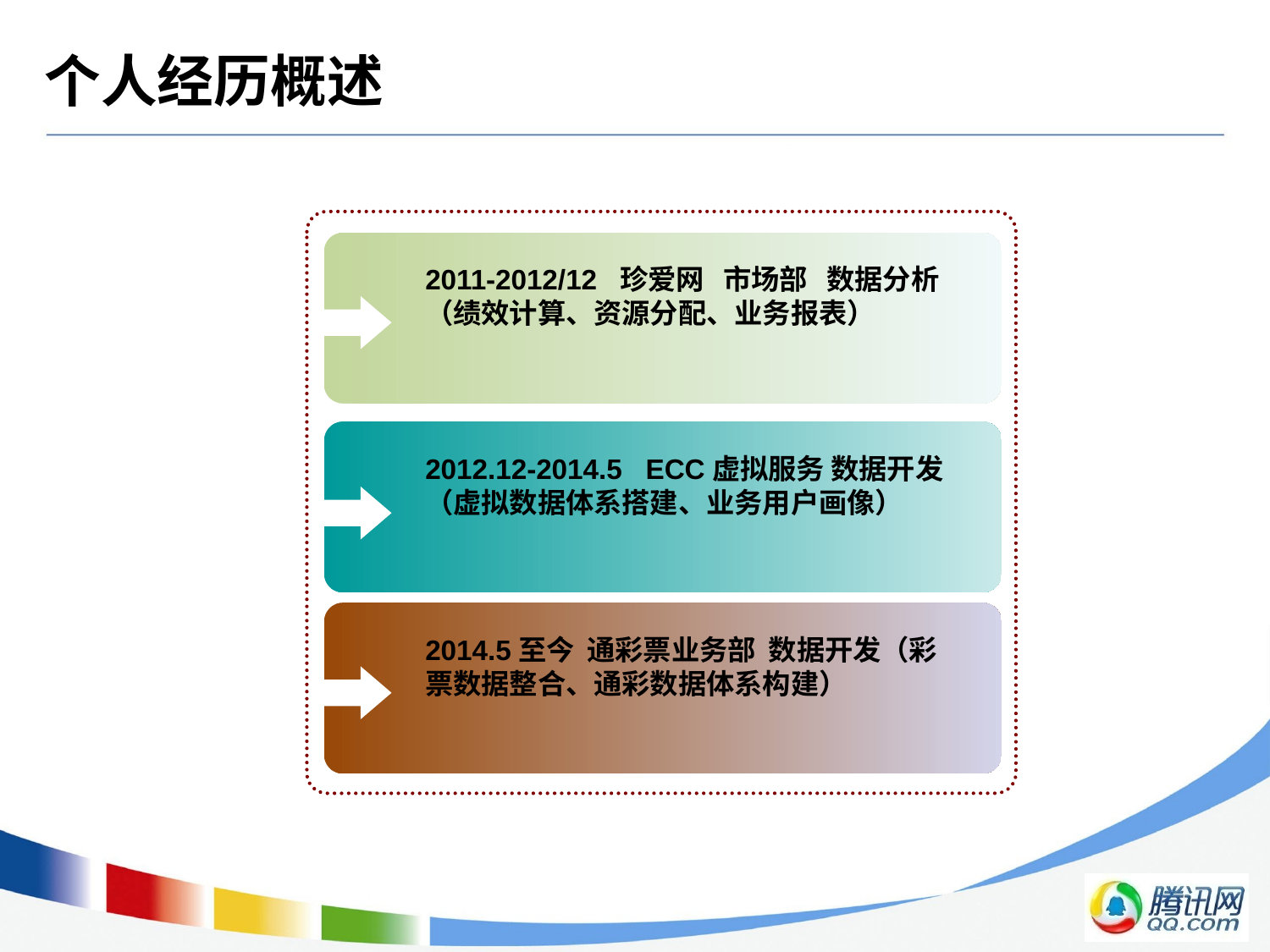

# 个人经历概述

2011-2012/12  珍爱网   市场部   数据分析（绩效计算、资源分配、业务报表）

2012.12-2014.5   ECC虚拟服务 数据开发
（虚拟数据体系搭建、业务用户画像）

2014.5至今  通彩票业务部  数据开发（彩票数据整合、通彩数据体系构建）